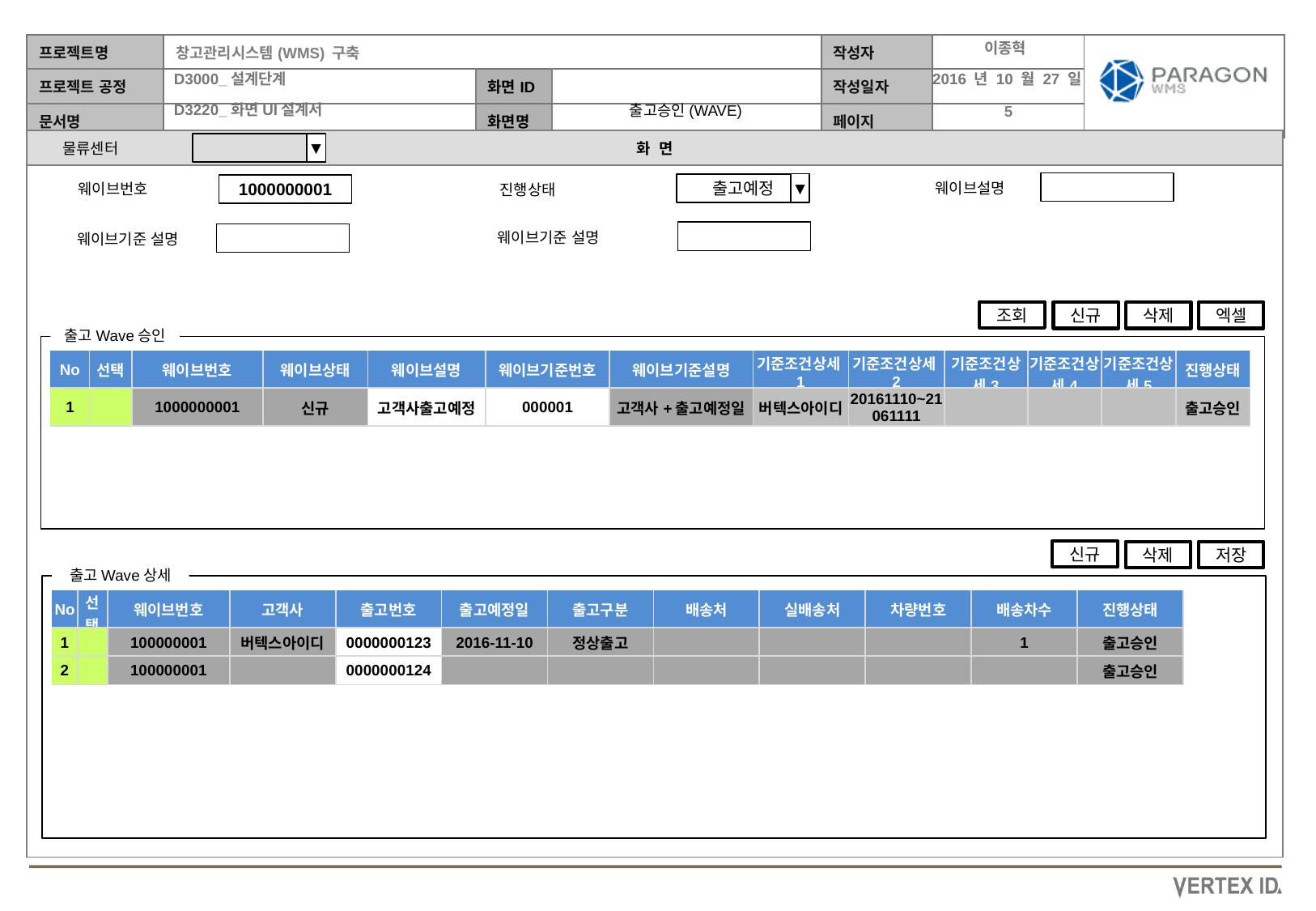

이종혁
2016 년 10 월 27 일
출고승인(WAVE)
물류센터

▼
웨이브설명

웨이브번호
▼
진행상태
출고예정
1000000001
웨이브기준 설명

웨이브기준 설명

조회
신규
삭제
엑셀
출고Wave승인

| No | 선택 | 웨이브번호 | 웨이브상태 | 웨이브설명 | 웨이브기준번호 | 웨이브기준설명 | 기준조건상세1 | 기준조건상세2 | 기준조건상세3 | 기준조건상세4 | 기준조건상세5 | 진행상태 |
| --- | --- | --- | --- | --- | --- | --- | --- | --- | --- | --- | --- | --- |
| 1 |  | 1000000001 | 신규 | 고객사출고예정 | 000001 | 고객사+출고예정일 | 버텍스아이디 | 20161110~21061111 |  |  |  | 출고승인 |
신규
삭제
저장
출고Wave상세

| No | 선택 | 웨이브번호 | 고객사 | 출고번호 | 출고예정일 | 출고구분 | 배송처 | 실배송처 | 차량번호 | 배송차수 | 진행상태 |
| --- | --- | --- | --- | --- | --- | --- | --- | --- | --- | --- | --- |
| 1 |  | 100000001 | 버텍스아이디 | 0000000123 | 2016-11-10 | 정상출고 |  |  |  | 1 | 출고승인 |
| 2 |  | 100000001 |  | 0000000124 |  |  |  |  |  |  | 출고승인 |